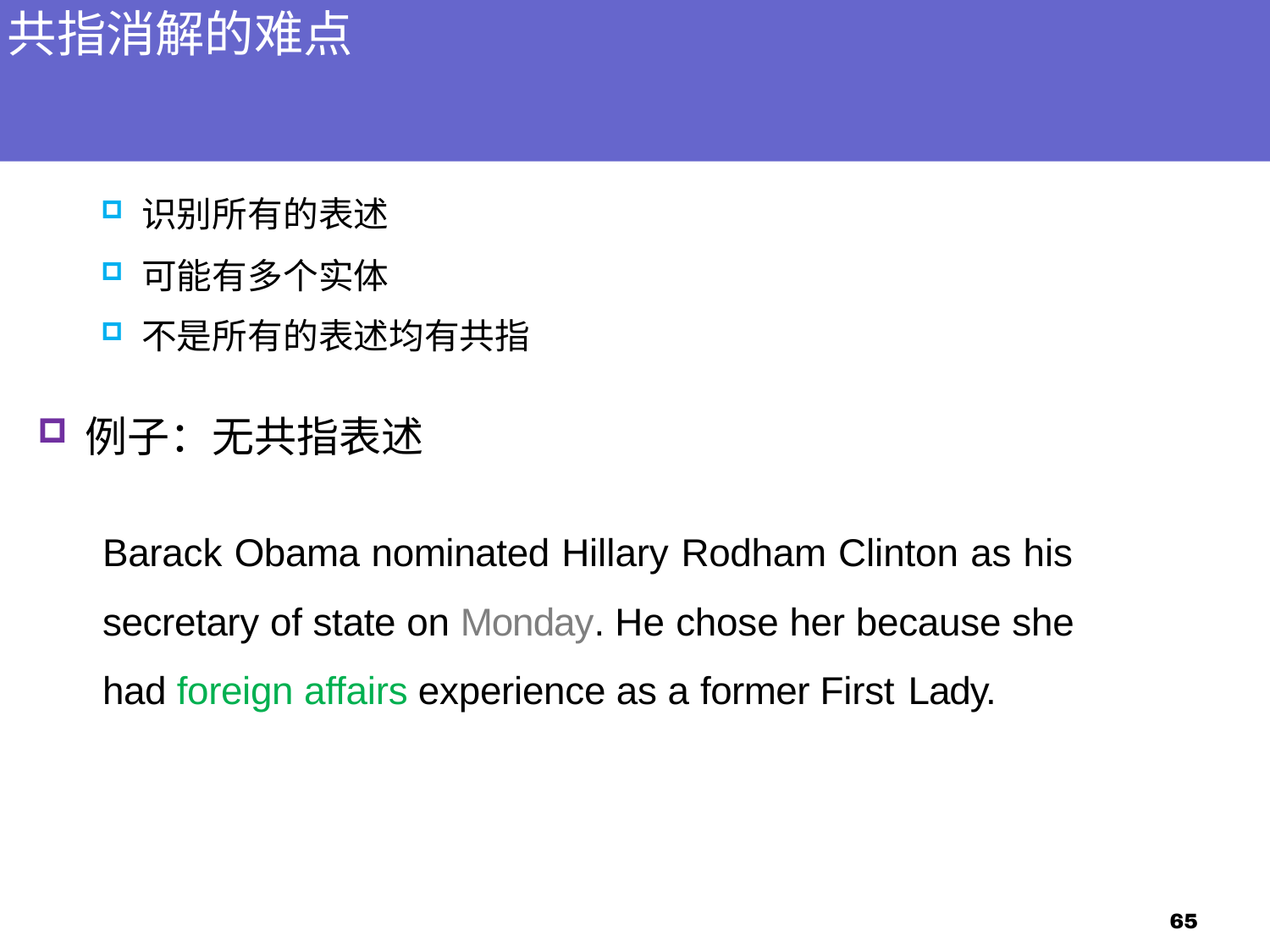

# 共指消解的难点
共指消解很困难
识别所有的表述
可能有多个实体
不是所有的表述均有共指

例子：无共指表述
Barack Obama nominated Hillary Rodham Clinton as his  secretary of state on Monday. He chose her because she  had foreign affairs experience as a former First Lady.
65